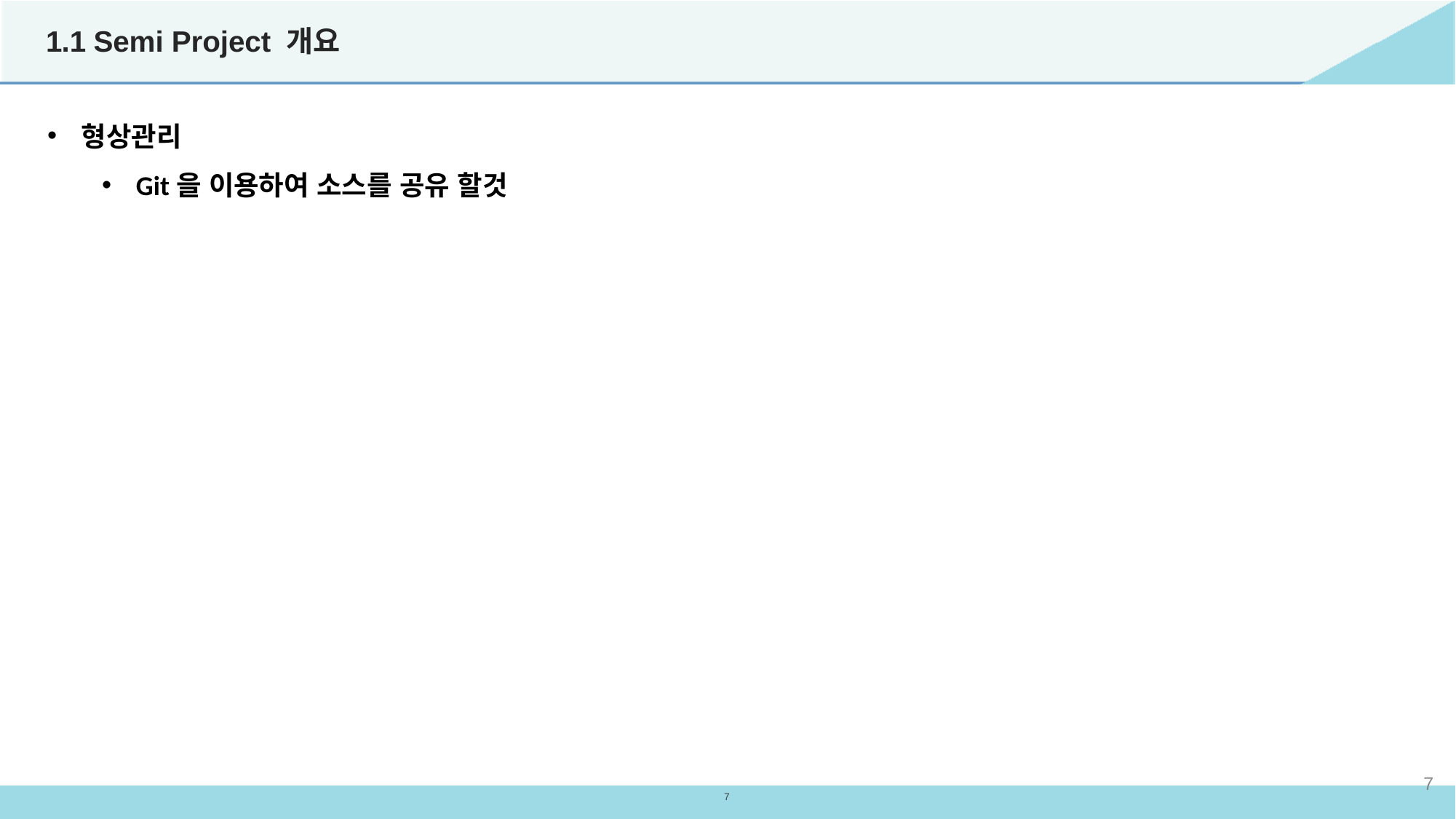

# 1.1 Semi Project 개요
형상관리
Git을 이용하여 소스를 공유 할것
7